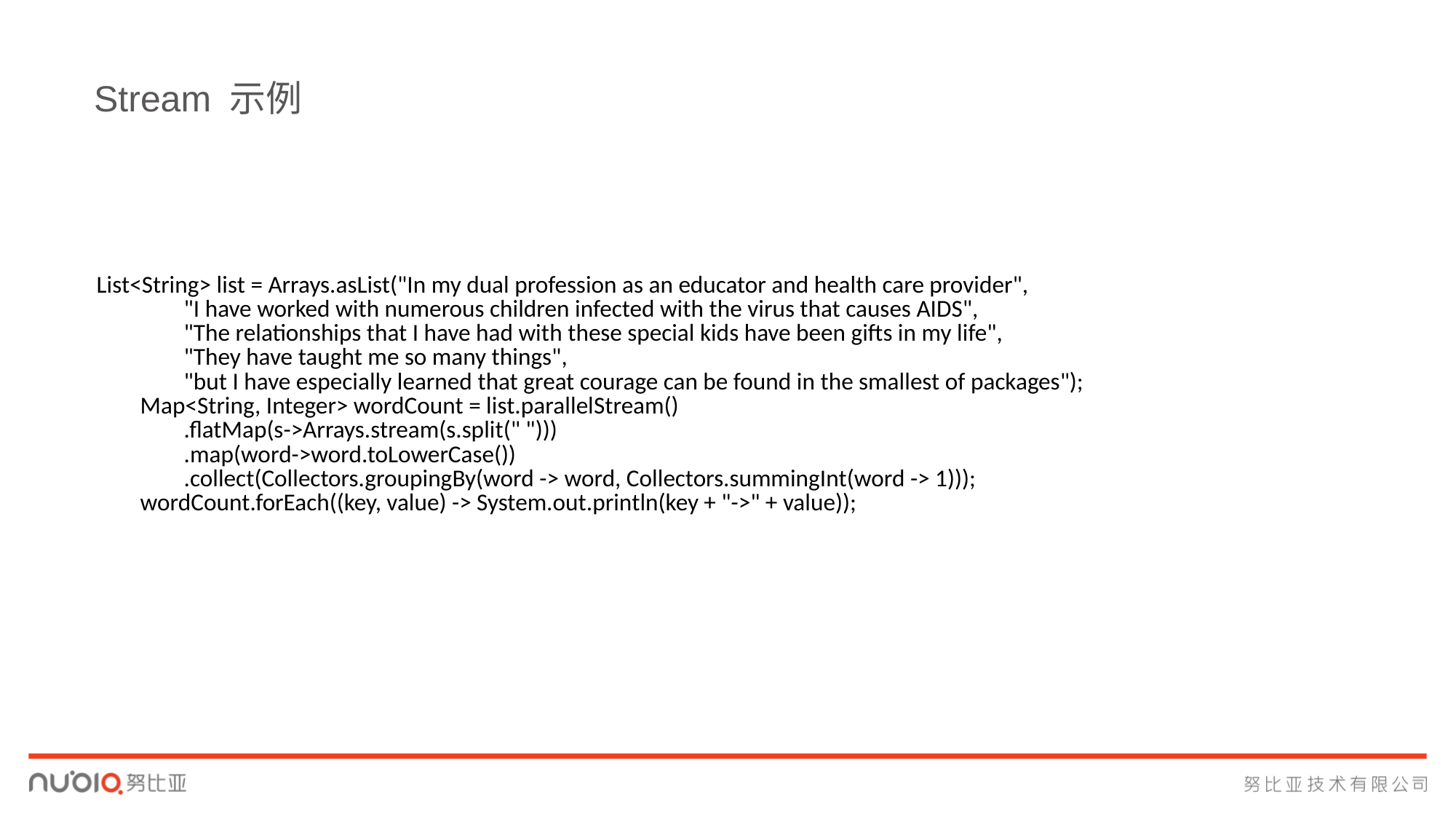

Stream 示例

List<String> list = Arrays.asList("In my dual profession as an educator and health care provider",
                "I have worked with numerous children infected with the virus that causes AIDS",
                "The relationships that I have had with these special kids have been gifts in my life",
                "They have taught me so many things",
                "but I have especially learned that great courage can be found in the smallest of packages");
        Map<String, Integer> wordCount = list.parallelStream()
                .flatMap(s->Arrays.stream(s.split(" ")))
                .map(word->word.toLowerCase())
                .collect(Collectors.groupingBy(word -> word, Collectors.summingInt(word -> 1)));
        wordCount.forEach((key, value) -> System.out.println(key + "->" + value));